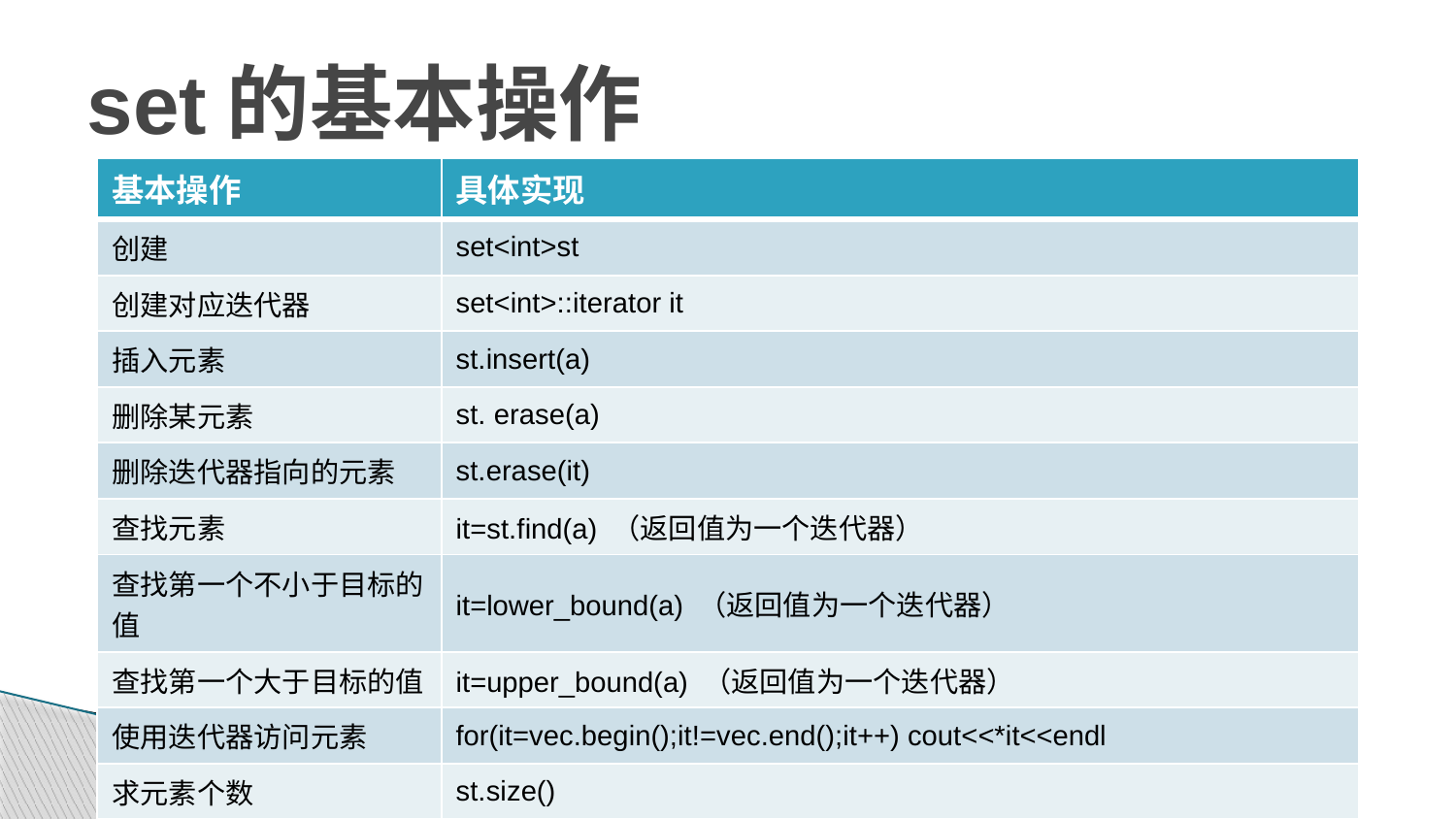

# set的基本操作
| 基本操作 | 具体实现 |
| --- | --- |
| 创建 | set<int>st |
| 创建对应迭代器 | set<int>::iterator it |
| 插入元素 | st.insert(a) |
| 删除某元素 | st. erase(a) |
| 删除迭代器指向的元素 | st.erase(it) |
| 查找元素 | it=st.find(a) （返回值为一个迭代器） |
| 查找第一个不小于目标的值 | it=lower\_bound(a) （返回值为一个迭代器） |
| 查找第一个大于目标的值 | it=upper\_bound(a) （返回值为一个迭代器） |
| 使用迭代器访问元素 | for(it=vec.begin();it!=vec.end();it++) cout<<\*it<<endl |
| 求元素个数 | st.size() |
| 清空集合 | st.clear() |